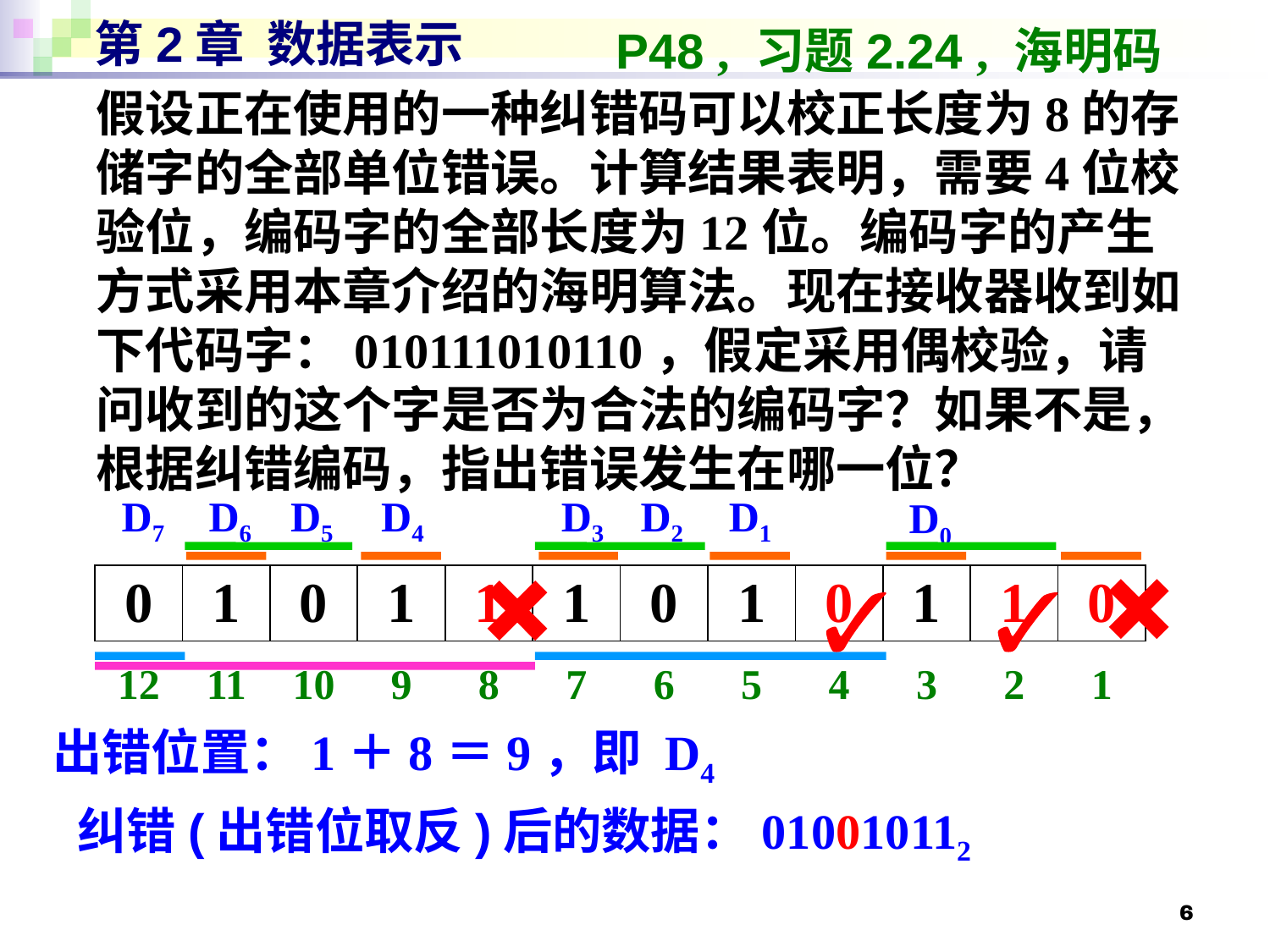

# 第2章  数据表示
P48 , 习题2.24 , 海明码
假设正在使用的一种纠错码可以校正长度为8的存储字的全部单位错误。计算结果表明，需要4位校验位，编码字的全部长度为12位。编码字的产生方式采用本章介绍的海明算法。现在接收器收到如下代码字：010111010110，假定采用偶校验，请问收到的这个字是否为合法的编码字？如果不是，根据纠错编码，指出错误发生在哪一位？
D7
D6
D5
D4
D3
D2
D1
D0

| 0 | 1 | 0 | 1 | 1 | 1 | 0 | 1 | 0 | 1 | 1 | 0 |
| --- | --- | --- | --- | --- | --- | --- | --- | --- | --- | --- | --- |
| 12 | 11 | 10 | 9 | 8 | 7 | 6 | 5 | 4 | 3 | 2 | 1 |

出错位置：1＋8＝9，即 D4
纠错(出错位取反)后的数据：010010112
6